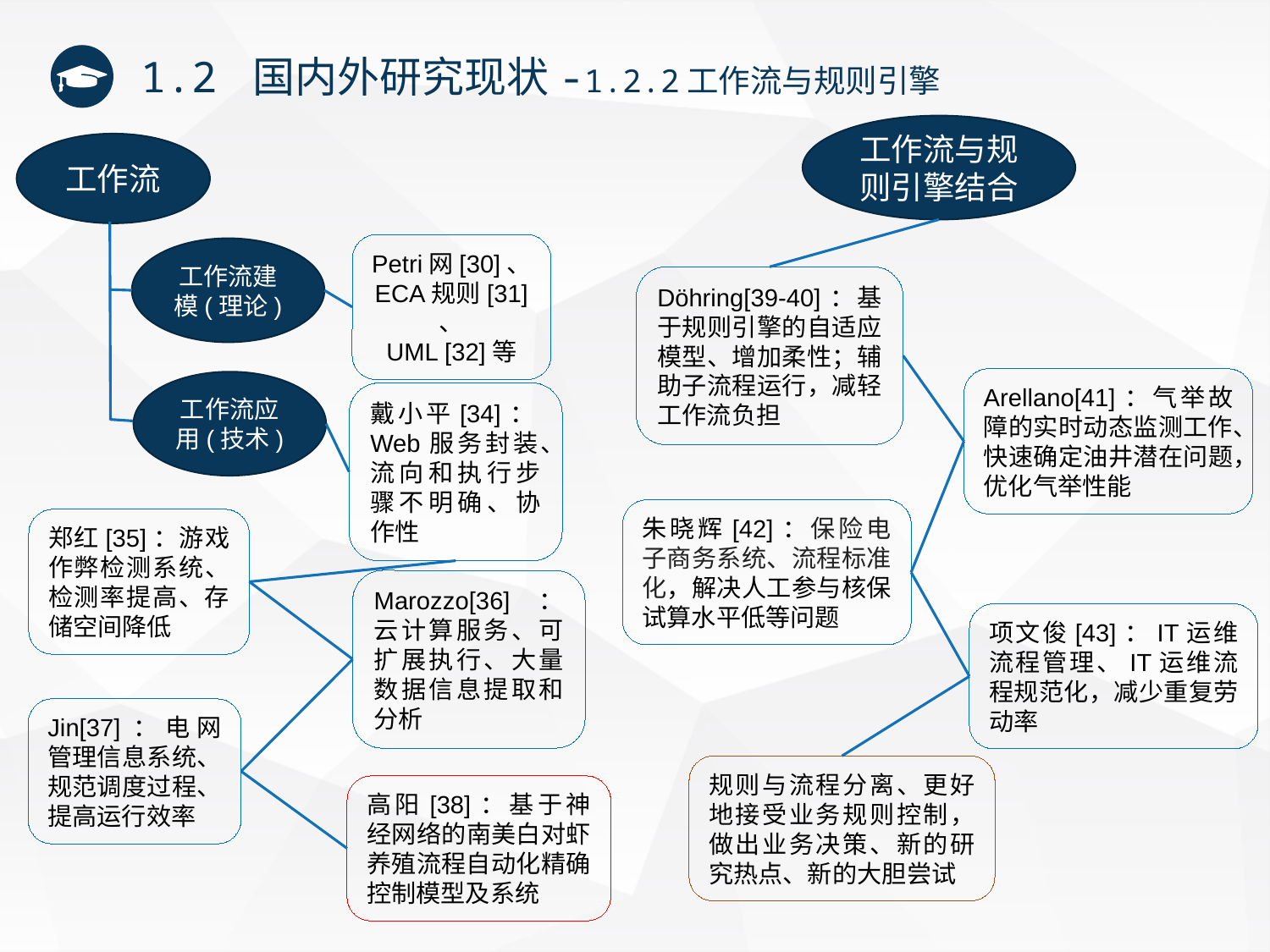

1.2 国内外研究现状-1.2.2工作流与规则引擎

工作流与规则引擎结合
Döhring[39-40]：基于规则引擎的自适应模型、增加柔性；辅助子流程运行，减轻工作流负担
Arellano[41]：气举故障的实时动态监测工作、快速确定油井潜在问题，优化气举性能
朱晓辉[42]：保险电子商务系统、流程标准化，解决人工参与核保试算水平低等问题
项文俊[43]：IT运维流程管理、IT运维流程规范化，减少重复劳动率
规则与流程分离、更好地接受业务规则控制，做出业务决策、新的研究热点、新的大胆尝试
工作流
Petri网[30]、ECA规则[31] 、
UML [32]等
工作流建模(理论)
工作流应用(技术)
戴小平[34]：Web服务封装、流向和执行步骤不明确、协作性
郑红[35]：游戏作弊检测系统、检测率提高、存储空间降低
Marozzo[36]：云计算服务、可扩展执行、大量数据信息提取和分析
Jin[37]：电网管理信息系统、规范调度过程、提高运行效率
高阳[38]：基于神经网络的南美白对虾养殖流程自动化精确控制模型及系统